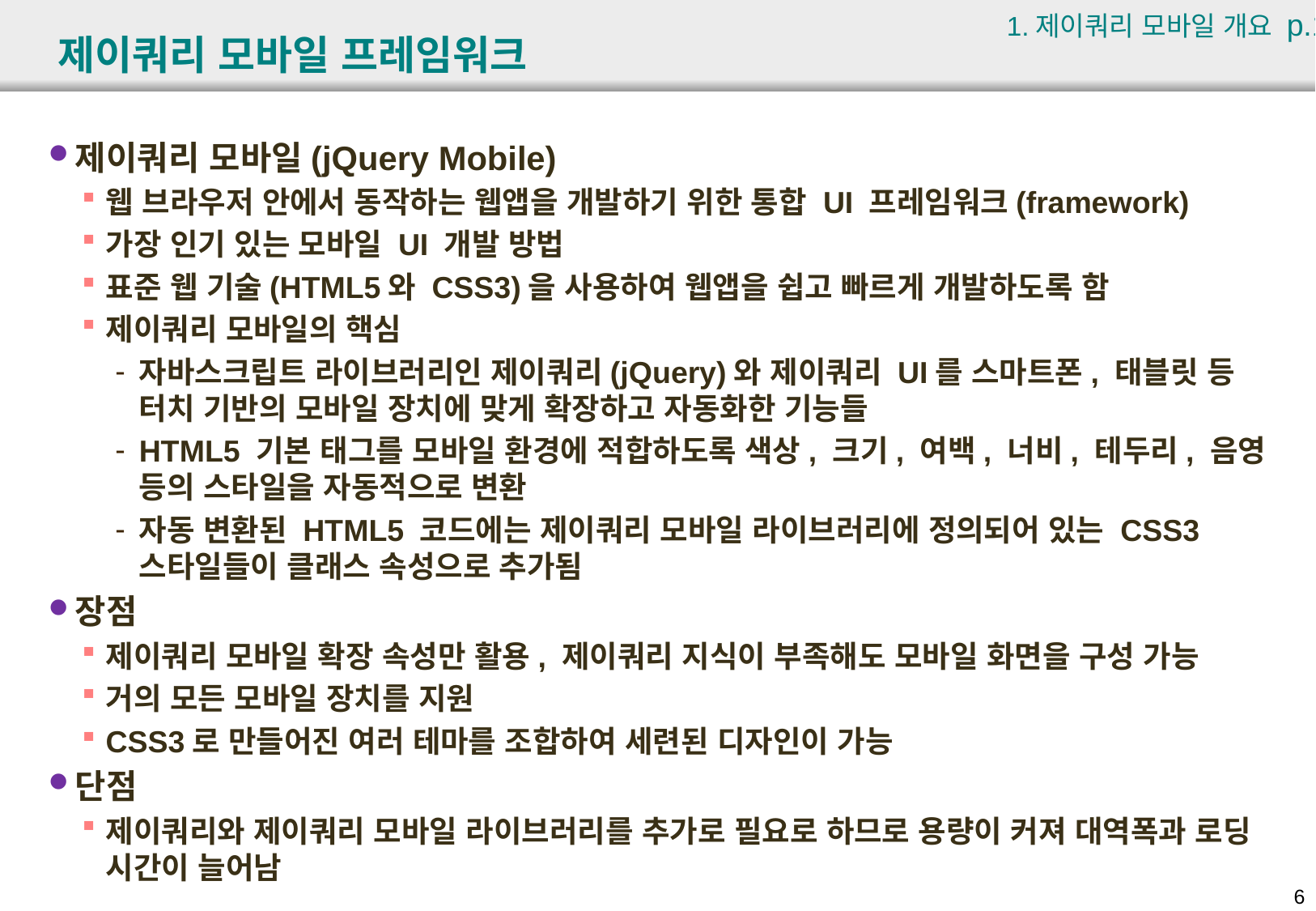

1.제이쿼리 모바일 개요 p.172
# 제이쿼리 모바일 프레임워크
제이쿼리 모바일(jQuery Mobile)
웹 브라우저 안에서 동작하는 웹앱을 개발하기 위한 통합 UI 프레임워크(framework)
가장 인기 있는 모바일 UI 개발 방법
표준 웹 기술(HTML5와 CSS3)을 사용하여 웹앱을 쉽고 빠르게 개발하도록 함
제이쿼리 모바일의 핵심
자바스크립트 라이브러리인 제이쿼리(jQuery)와 제이쿼리 UI를 스마트폰, 태블릿 등 터치 기반의 모바일 장치에 맞게 확장하고 자동화한 기능들
HTML5 기본 태그를 모바일 환경에 적합하도록 색상, 크기, 여백, 너비, 테두리, 음영 등의 스타일을 자동적으로 변환
자동 변환된 HTML5 코드에는 제이쿼리 모바일 라이브러리에 정의되어 있는 CSS3 스타일들이 클래스 속성으로 추가됨
장점
제이쿼리 모바일 확장 속성만 활용, 제이쿼리 지식이 부족해도 모바일 화면을 구성 가능
거의 모든 모바일 장치를 지원
CSS3로 만들어진 여러 테마를 조합하여 세련된 디자인이 가능
단점
제이쿼리와 제이쿼리 모바일 라이브러리를 추가로 필요로 하므로 용량이 커져 대역폭과 로딩 시간이 늘어남